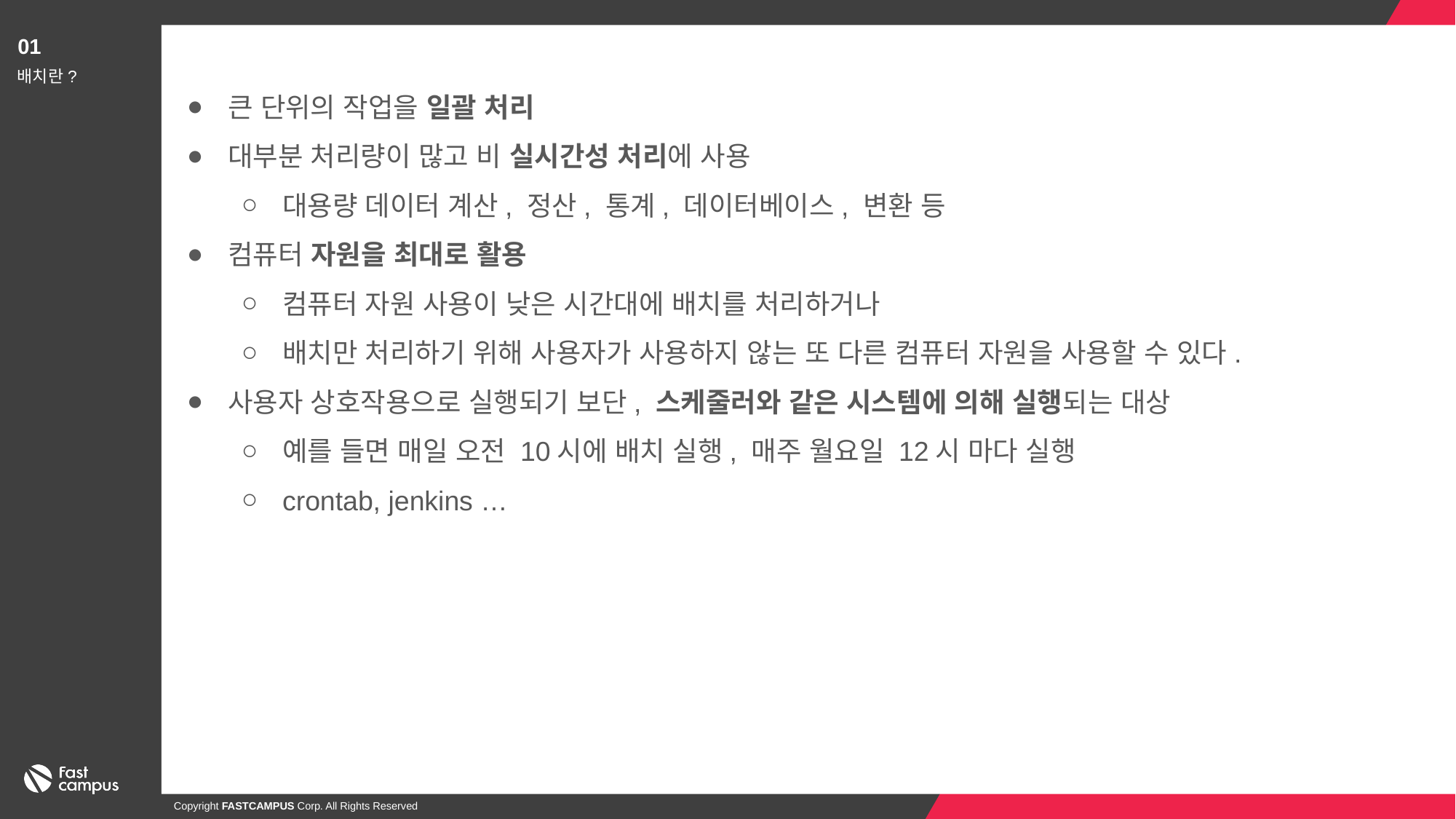

01
큰 단위의 작업을 일괄 처리
대부분 처리량이 많고 비 실시간성 처리에 사용
대용량 데이터 계산, 정산, 통계, 데이터베이스, 변환 등
컴퓨터 자원을 최대로 활용
컴퓨터 자원 사용이 낮은 시간대에 배치를 처리하거나
배치만 처리하기 위해 사용자가 사용하지 않는 또 다른 컴퓨터 자원을 사용할 수 있다.
사용자 상호작용으로 실행되기 보단, 스케줄러와 같은 시스템에 의해 실행되는 대상
예를 들면 매일 오전 10시에 배치 실행, 매주 월요일 12시 마다 실행
crontab, jenkins …
배치란?